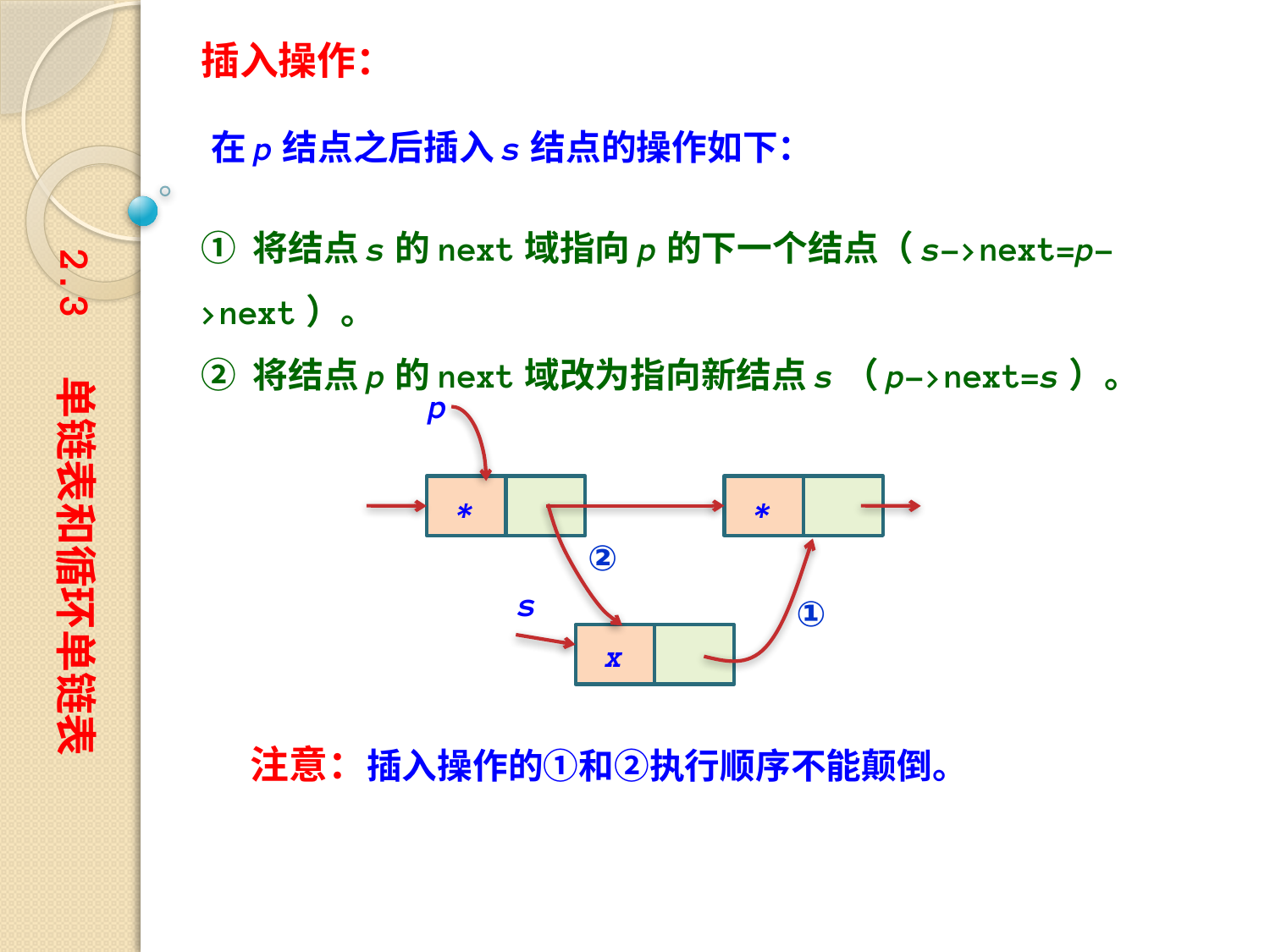

插入操作：
在p结点之后插入s结点的操作如下：
① 将结点s的next域指向p的下一个结点（s->next=p->next）。
② 将结点p的next域改为指向新结点s（p->next=s）。
2.3  单链表和循环单链表
p

*

*

 ②

s
①
x

注意：插入操作的①和②执行顺序不能颠倒。